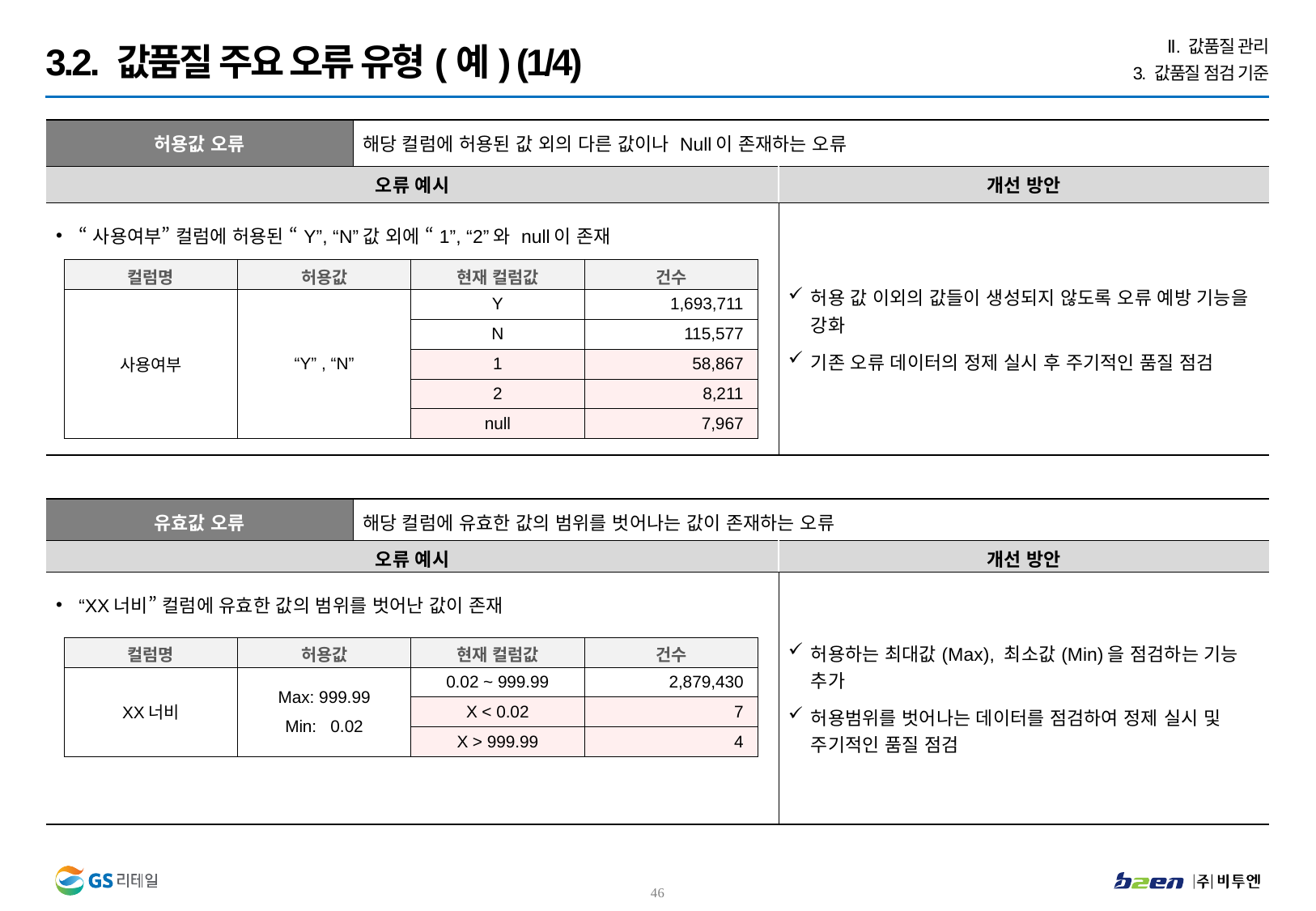

Ⅱ. 값품질 관리
3. 값품질 점검 기준
3.2. 값품질 주요 오류 유형(예) (1/4)
| 허용값 오류 | 해당 컬럼에 허용된 값 외의 다른 값이나 Null이 존재하는 오류 |  |
| --- | --- | --- |
| 오류 예시 |  | 개선 방안 |
| “사용여부” 컬럼에 허용된 “Y”, “N”값 외에 “1”, “2”와 null이 존재 |  | 허용 값 이외의 값들이 생성되지 않도록 오류 예방 기능을 강화 기존 오류 데이터의 정제 실시 후 주기적인 품질 점검 |
| 컬럼명 | 허용값 | 현재 컬럼값 | 건수 |
| --- | --- | --- | --- |
| 사용여부 | “Y” , “N” | Y | 1,693,711 |
|  |  | N | 115,577 |
|  |  | 1 | 58,867 |
|  |  | 2 | 8,211 |
|  |  | null | 7,967 |
| 유효값 오류 | 해당 컬럼에 유효한 값의 범위를 벗어나는 값이 존재하는 오류 |  |
| --- | --- | --- |
| 오류 예시 |  | 개선 방안 |
| “XX너비” 컬럼에 유효한 값의 범위를 벗어난 값이 존재 |  | 허용하는 최대값(Max), 최소값(Min)을 점검하는 기능 추가 허용범위를 벗어나는 데이터를 점검하여 정제 실시 및 주기적인 품질 점검 |
| 컬럼명 | 허용값 | 현재 컬럼값 | 건수 |
| --- | --- | --- | --- |
| XX너비 | Max: 999.99 Min: 0.02 | 0.02 ~ 999.99 | 2,879,430 |
|  |  | X < 0.02 | 7 |
|  |  | X > 999.99 | 4 |
46